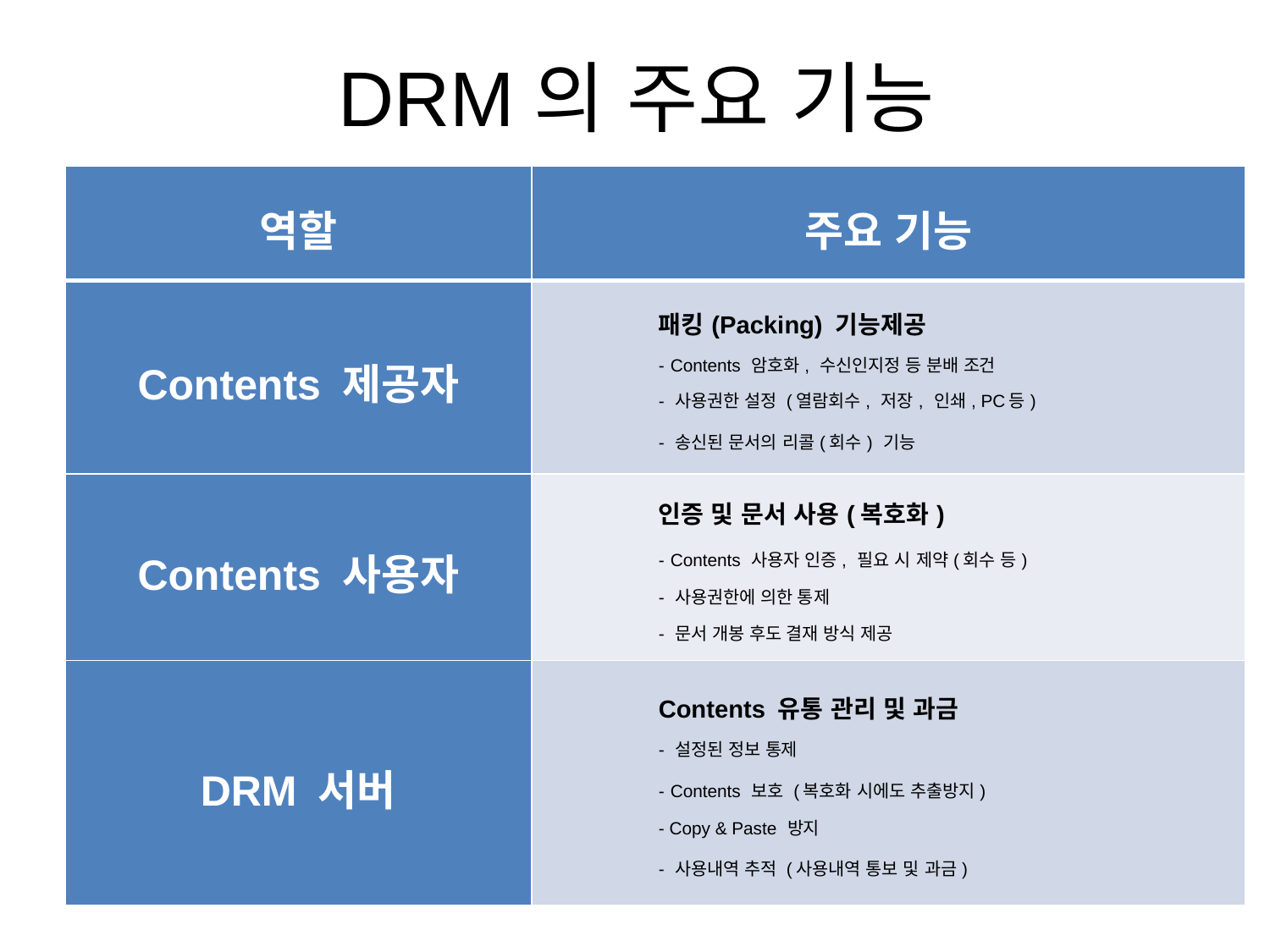

# DRM의 주요 기능
| 역할 | 주요 기능 |
| --- | --- |
| Contents 제공자 | 패킹(Packing) 기능제공 - Contents 암호화, 수신인지정 등 분배 조건 - 사용권한 설정 (열람회수, 저장, 인쇄, PC등) - 송신된 문서의 리콜(회수) 기능 |
| Contents 사용자 | 인증 및 문서 사용(복호화) - Contents 사용자 인증, 필요 시 제약(회수 등) - 사용권한에 의한 통제 - 문서 개봉 후도 결재 방식 제공 |
| DRM 서버 | Contents 유통 관리 및 과금 - 설정된 정보 통제 - Contents 보호 (복호화 시에도 추출방지) - Copy & Paste 방지 - 사용내역 추적 (사용내역 통보 및 과금) |